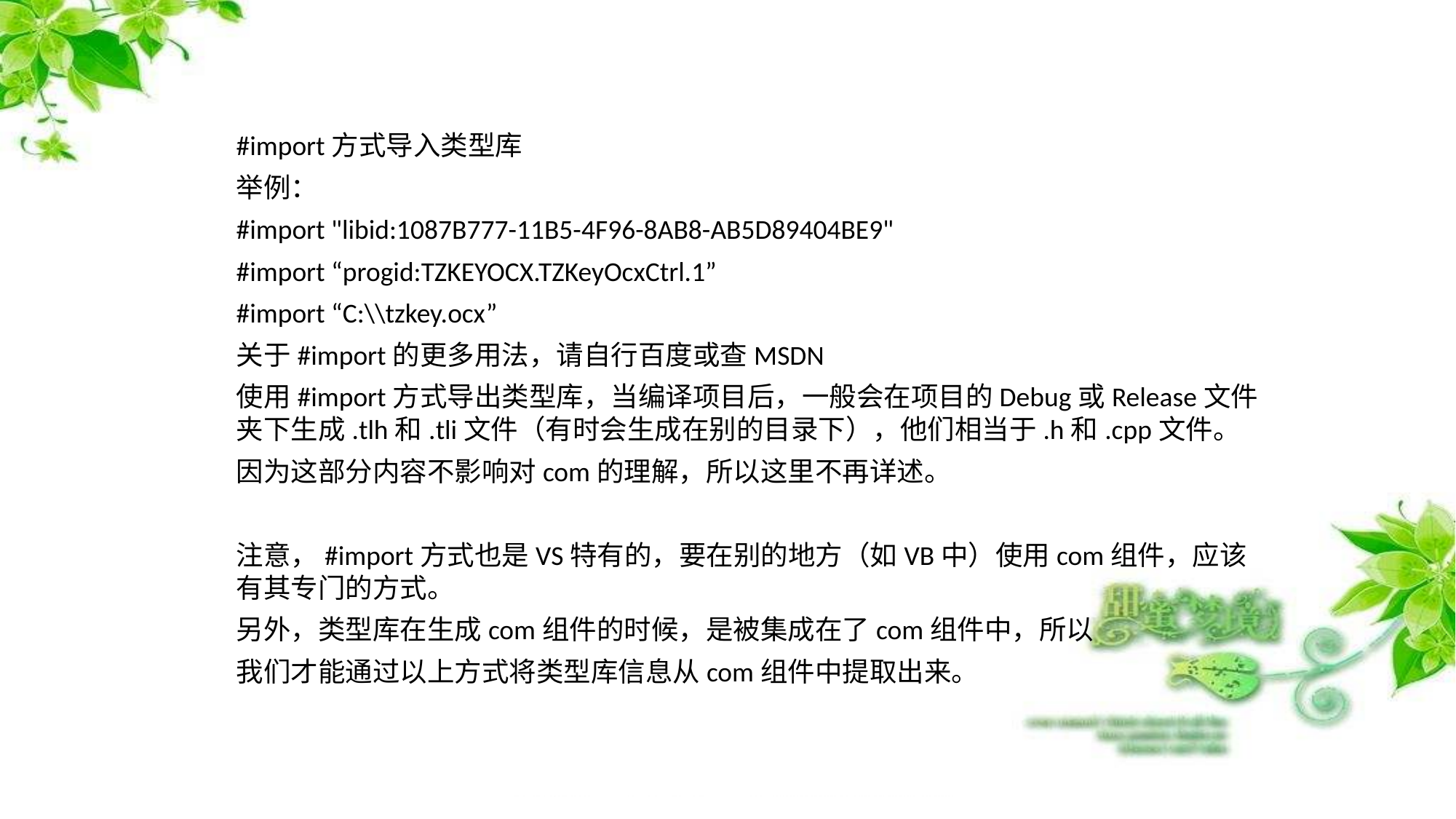

#import方式导入类型库
举例：
#import "libid:1087B777-11B5-4F96-8AB8-AB5D89404BE9"
#import “progid:TZKEYOCX.TZKeyOcxCtrl.1”
#import “C:\\tzkey.ocx”
关于#import的更多用法，请自行百度或查MSDN
使用#import方式导出类型库，当编译项目后，一般会在项目的Debug或Release文件夹下生成.tlh和.tli文件（有时会生成在别的目录下），他们相当于.h和.cpp文件。
因为这部分内容不影响对com的理解，所以这里不再详述。

注意，#import方式也是VS特有的，要在别的地方（如VB中）使用com组件，应该有其专门的方式。
另外，类型库在生成com组件的时候，是被集成在了com组件中，所以
我们才能通过以上方式将类型库信息从com组件中提取出来。